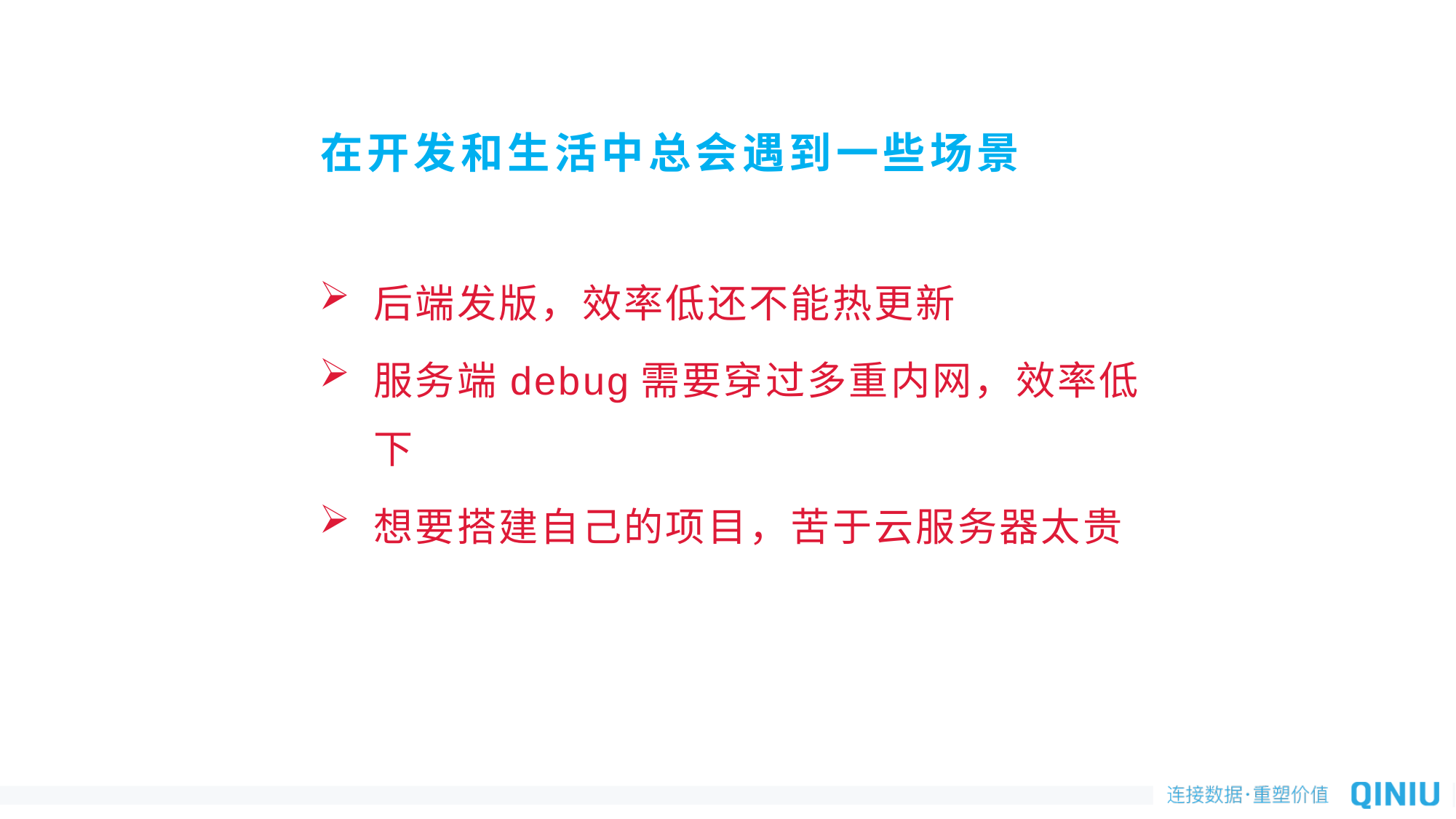

# 在开发和生活中总会遇到一些场景
后端发版，效率低还不能热更新
服务端debug需要穿过多重内网，效率低下
想要搭建自己的项目，苦于云服务器太贵